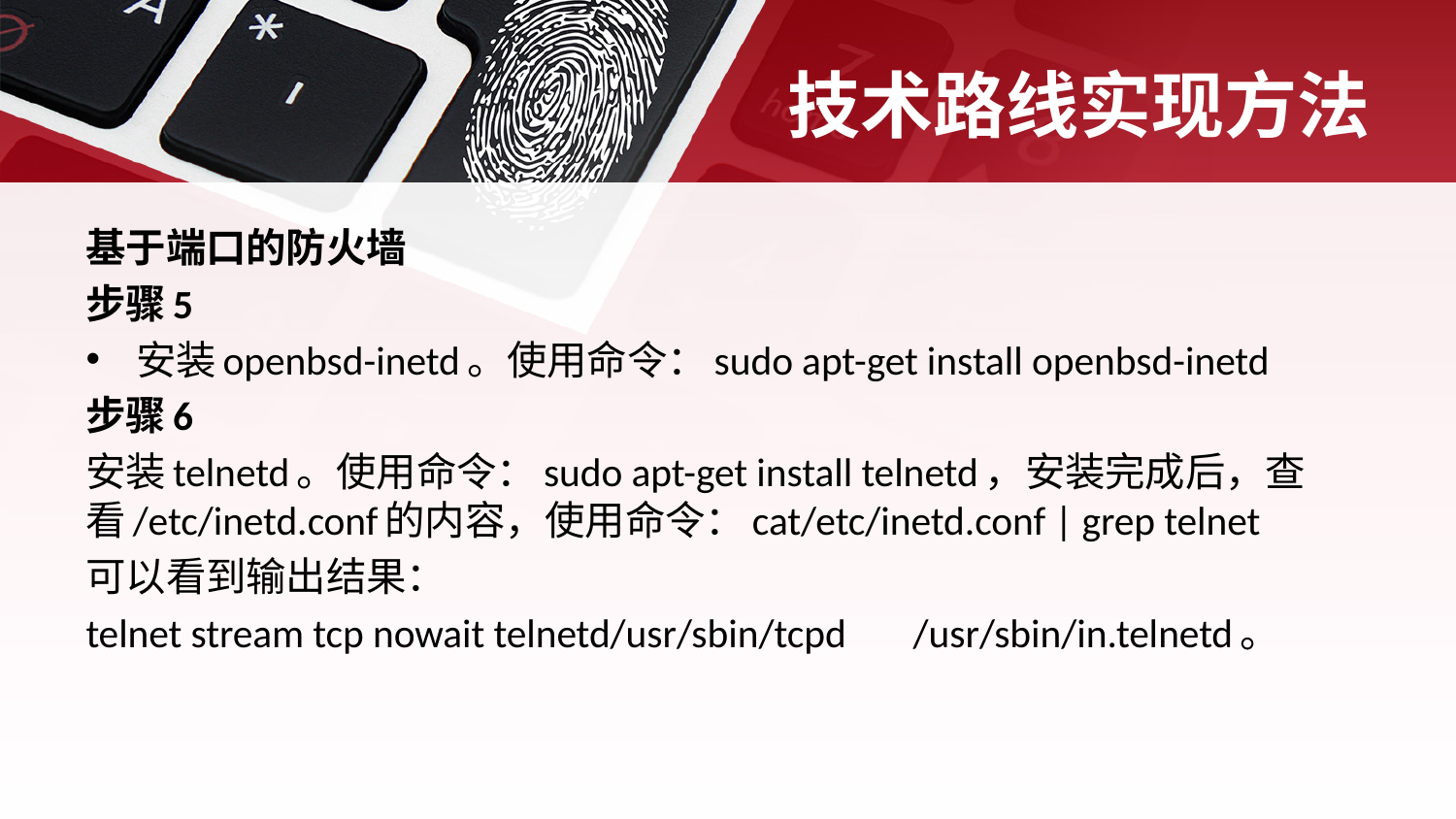

# 技术路线实现方法
基于端口的防火墙
步骤5
安装openbsd-inetd。使用命令：sudo apt-get install openbsd-inetd
步骤6
安装telnetd。使用命令：sudo apt-get install telnetd，安装完成后，查看/etc/inetd.conf的内容，使用命令：cat/etc/inetd.conf | grep telnet
可以看到输出结果：
telnet stream tcp nowait telnetd/usr/sbin/tcpd	/usr/sbin/in.telnetd。